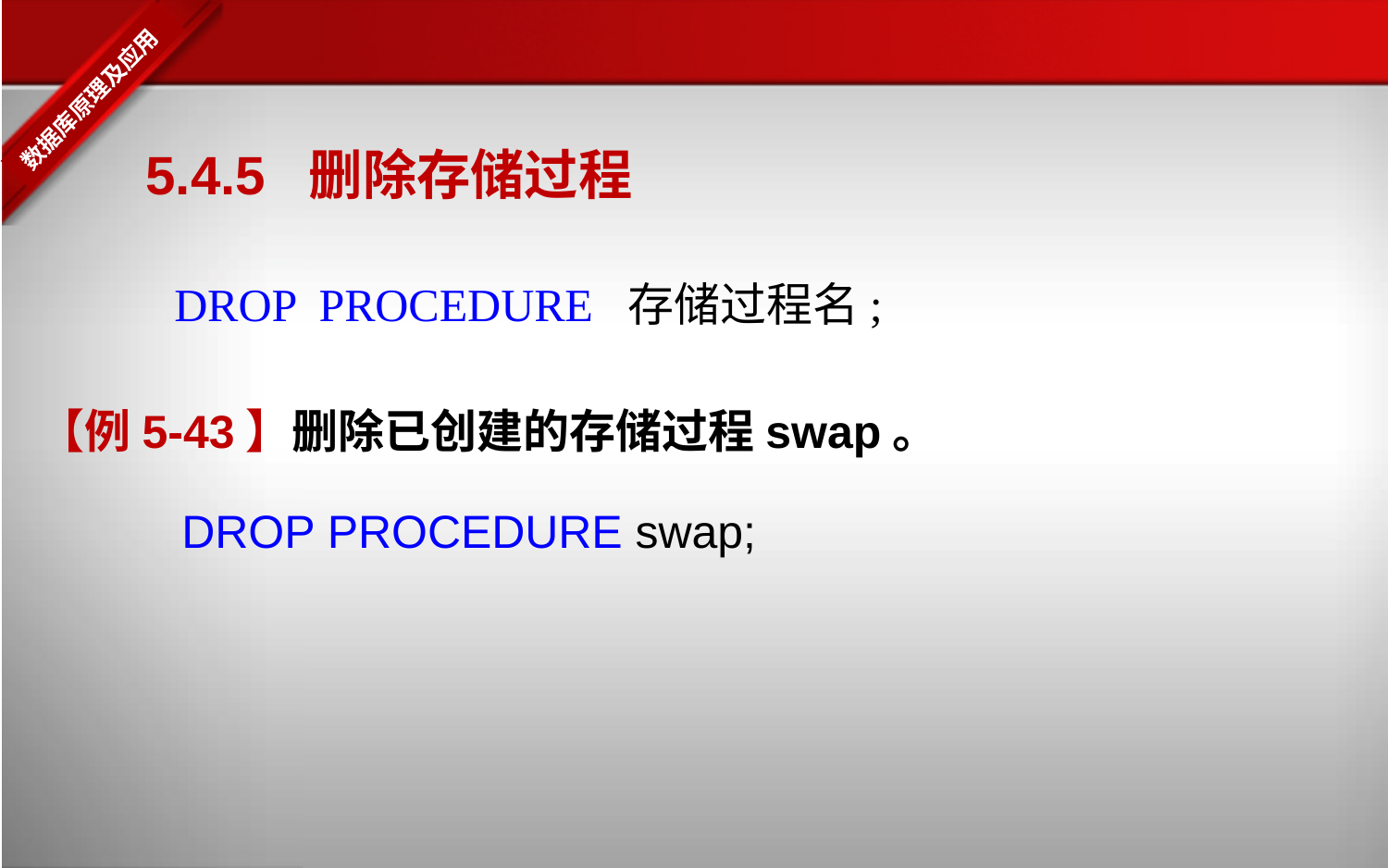

5.4.5  删除存储过程
DROP  PROCEDURE  存储过程名;
【例5-43】删除已创建的存储过程swap。
DROP PROCEDURE swap;